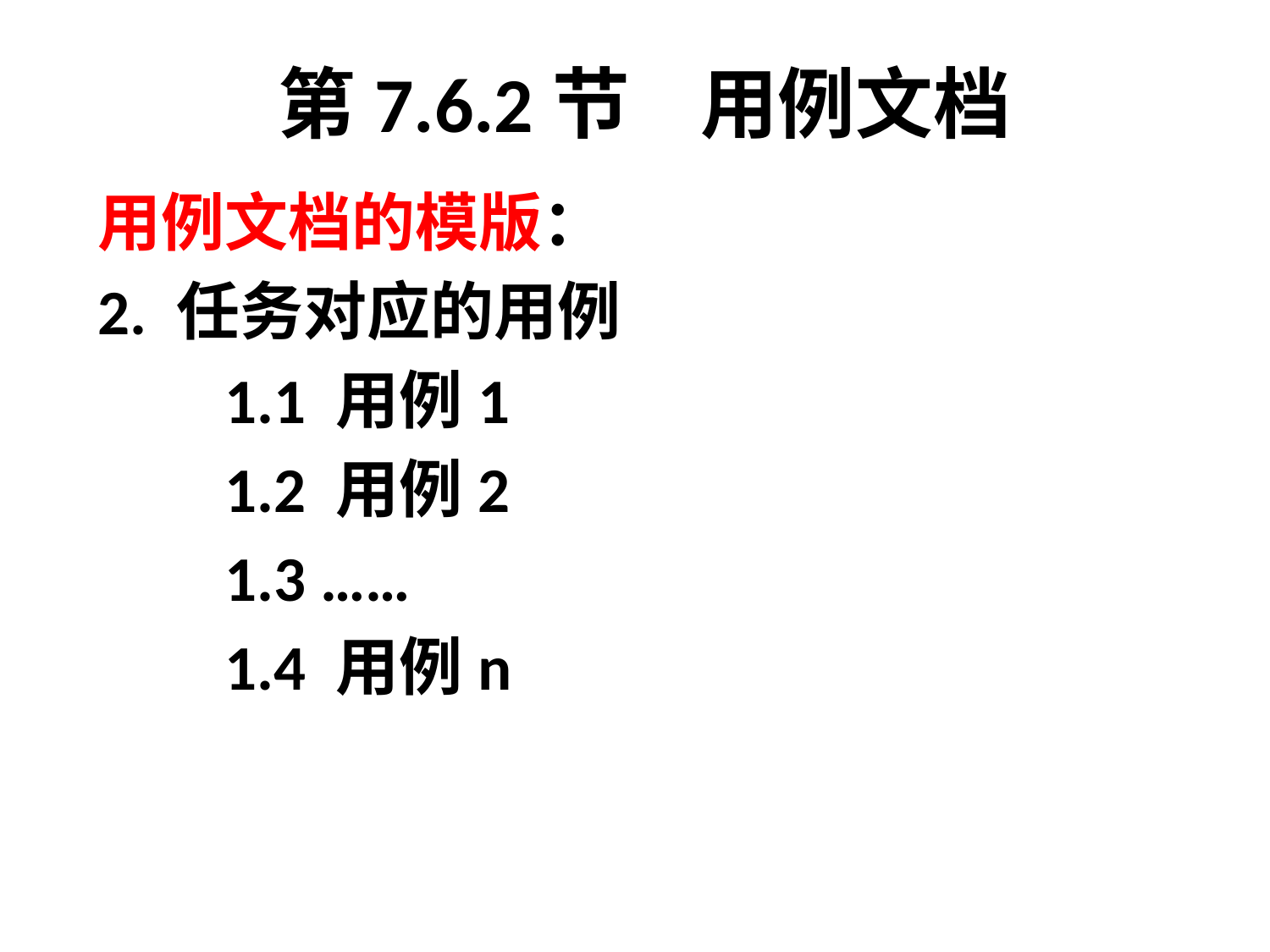

# 第7.6.2节    用例文档
用例文档的模版：
2. 任务对应的用例
	1.1 用例1
	1.2 用例2
	1.3 ……
	1.4 用例n